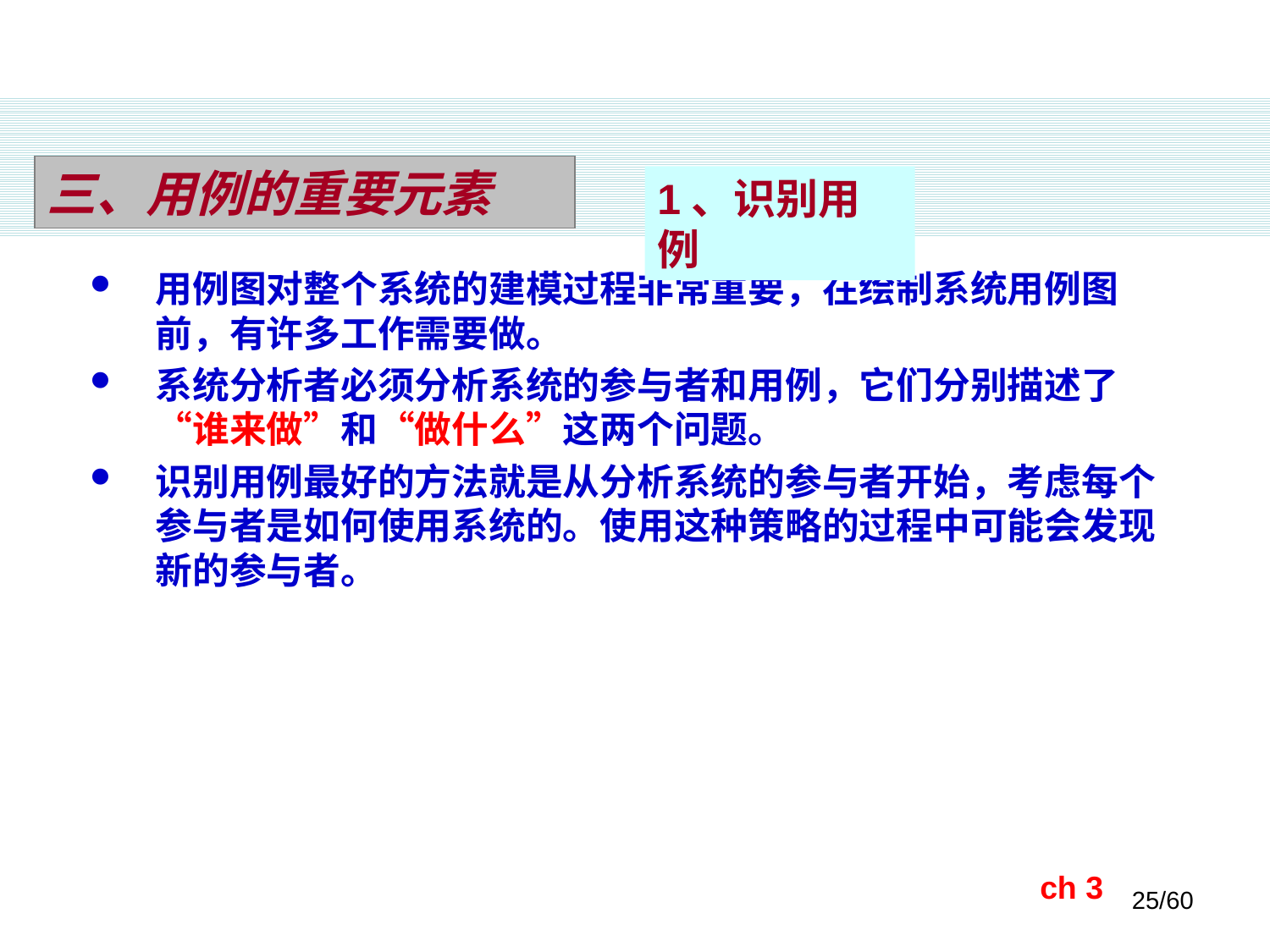

三、用例的重要元素
1、识别用例
用例图对整个系统的建模过程非常重要，在绘制系统用例图前，有许多工作需要做。
系统分析者必须分析系统的参与者和用例，它们分别描述了“谁来做”和“做什么”这两个问题。
识别用例最好的方法就是从分析系统的参与者开始，考虑每个参与者是如何使用系统的。使用这种策略的过程中可能会发现新的参与者。
ch 3
25/60